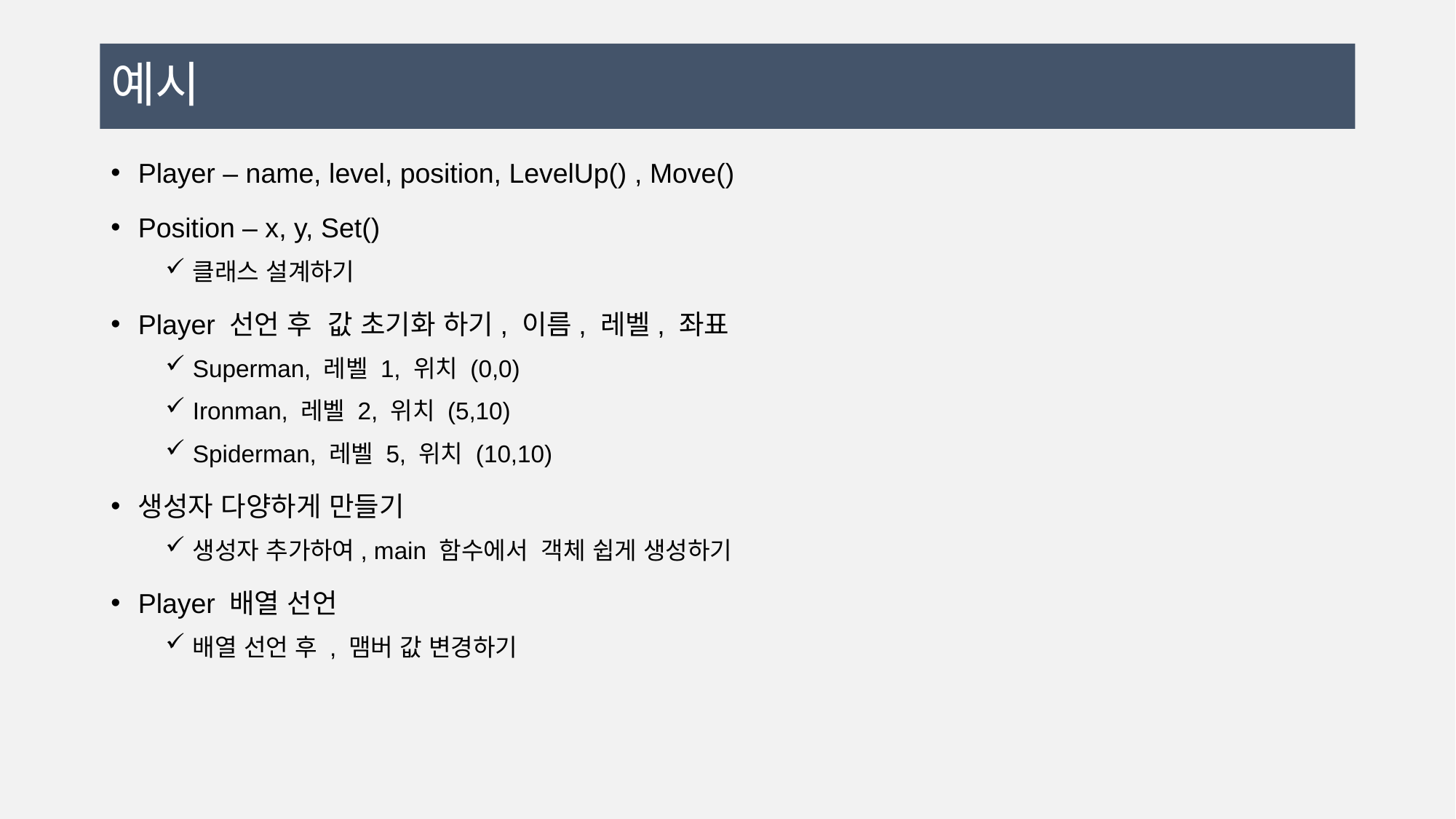

# 예시
Player – name, level, position, LevelUp() , Move()
Position – x, y, Set()
클래스 설계하기
Player 선언 후  값 초기화 하기, 이름, 레벨, 좌표
Superman, 레벨 1, 위치 (0,0)
Ironman, 레벨 2, 위치 (5,10)
Spiderman, 레벨 5, 위치 (10,10)
생성자 다양하게 만들기
생성자 추가하여, main 함수에서  객체 쉽게 생성하기
Player 배열 선언
배열 선언 후 , 맴버 값 변경하기